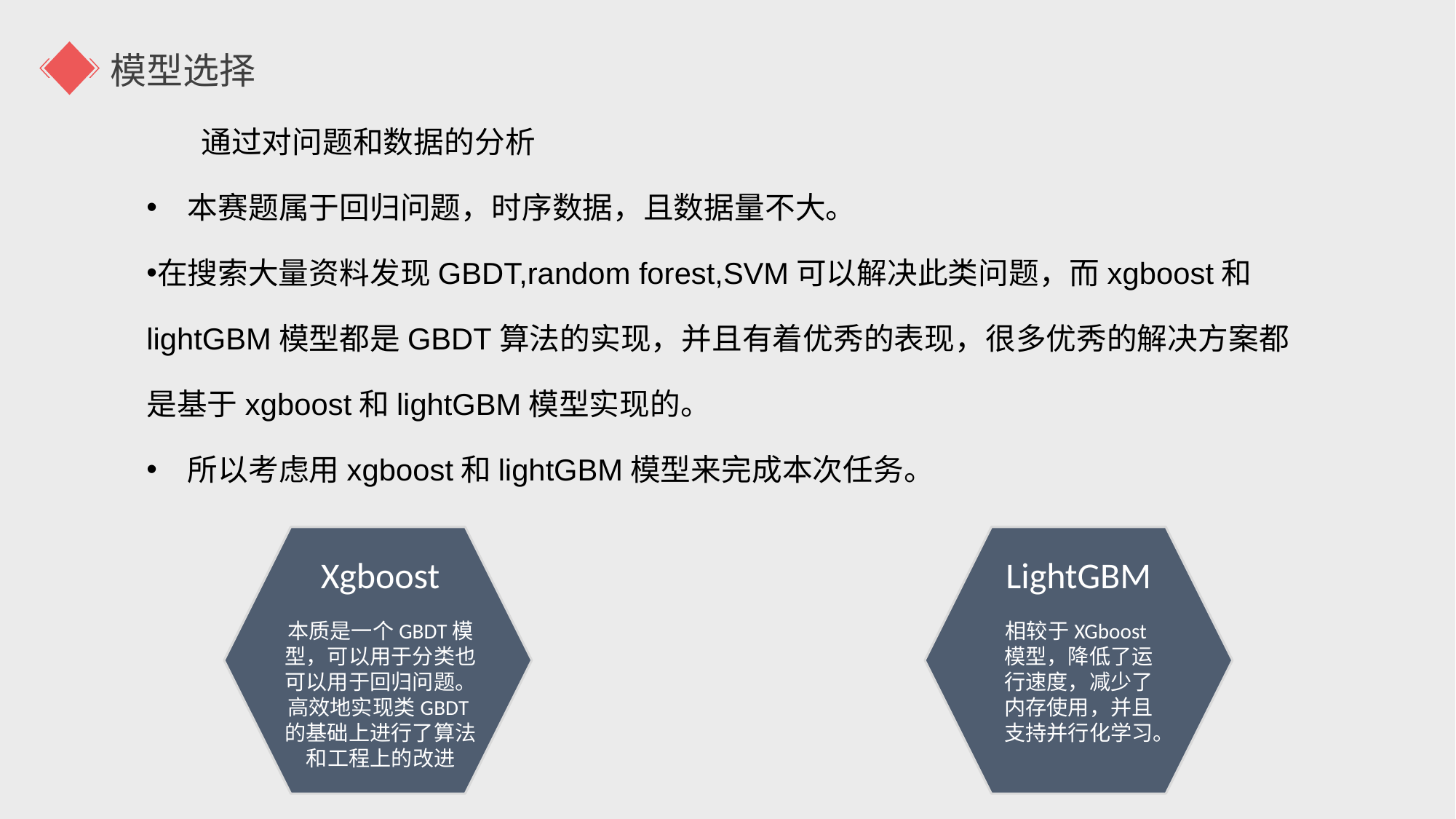

模型选择
通过对问题和数据的分析
本赛题属于回归问题，时序数据，且数据量不大。
在搜索大量资料发现GBDT,random forest,SVM可以解决此类问题，而xgboost和lightGBM模型都是GBDT算法的实现，并且有着优秀的表现，很多优秀的解决方案都是基于xgboost和lightGBM模型实现的。
所以考虑用xgboost和lightGBM模型来完成本次任务。

Xgboost
LightGBM
本质是一个GBDT模型，可以用于分类也可以用于回归问题。高效地实现类GBDT的基础上进行了算法和工程上的改进
相较于XGboost模型，降低了运行速度，减少了内存使用，并且支持并行化学习。